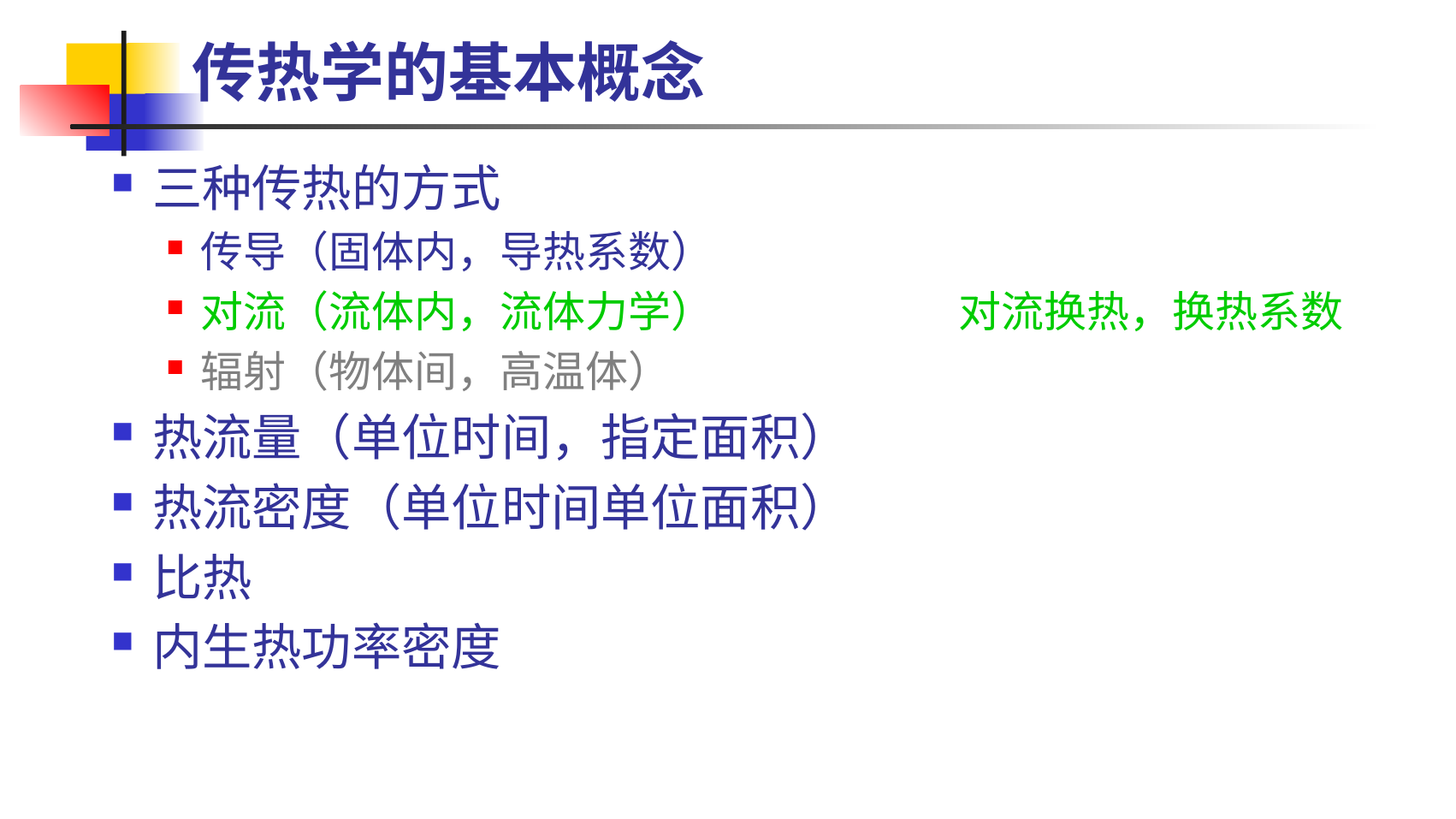

# 传热学的基本概念
三种传热的方式
传导（固体内，导热系数）
对流（流体内，流体力学）
辐射（物体间，高温体）
热流量（单位时间，指定面积）
热流密度（单位时间单位面积）
比热
内生热功率密度

对流换热，换热系数